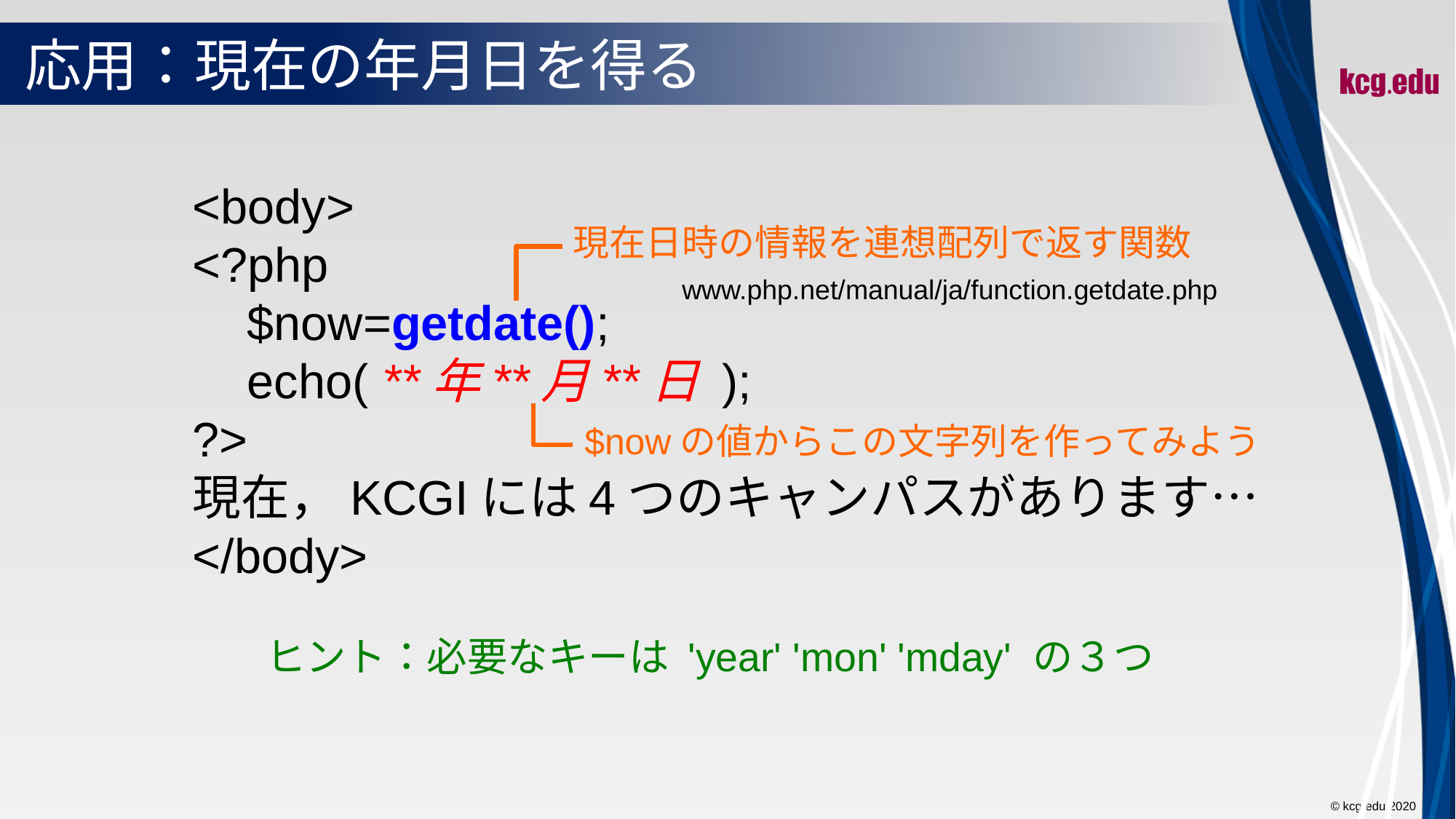

# 応用：現在の年月日を得る
<body>
<?php
	$now=getdate();
	echo( **年**月**日 );
?>
現在，KCGIには4つのキャンパスがあります…
</body>

ヒント：必要なキーは 'year' 'mon' 'mday' の３つ
現在日時の情報を連想配列で返す関数
	www.php.net/manual/ja/function.getdate.php

$nowの値からこの文字列を作ってみよう